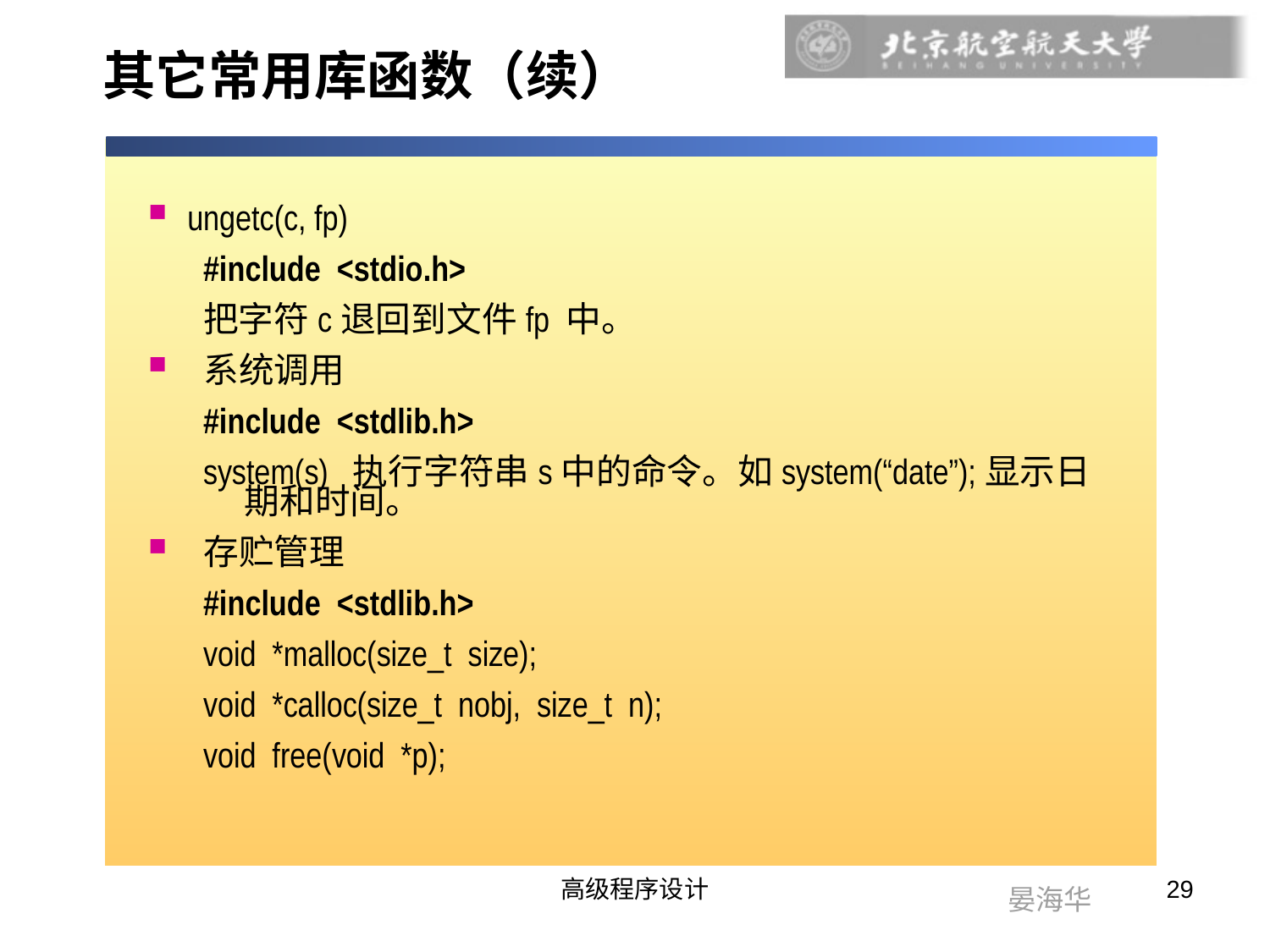

# 其它常用库函数（续）
ungetc(c, fp)
#include  <stdio.h>
把字符c退回到文件fp 中。
 系统调用
#include  <stdlib.h>
system(s)  执行字符串s中的命令。如system(“date”);显示日期和时间。
 存贮管理
#include  <stdlib.h>
void  *malloc(size_t  size);
void  *calloc(size_t  nobj,  size_t  n);
void  free(void  *p);
高级程序设计
29